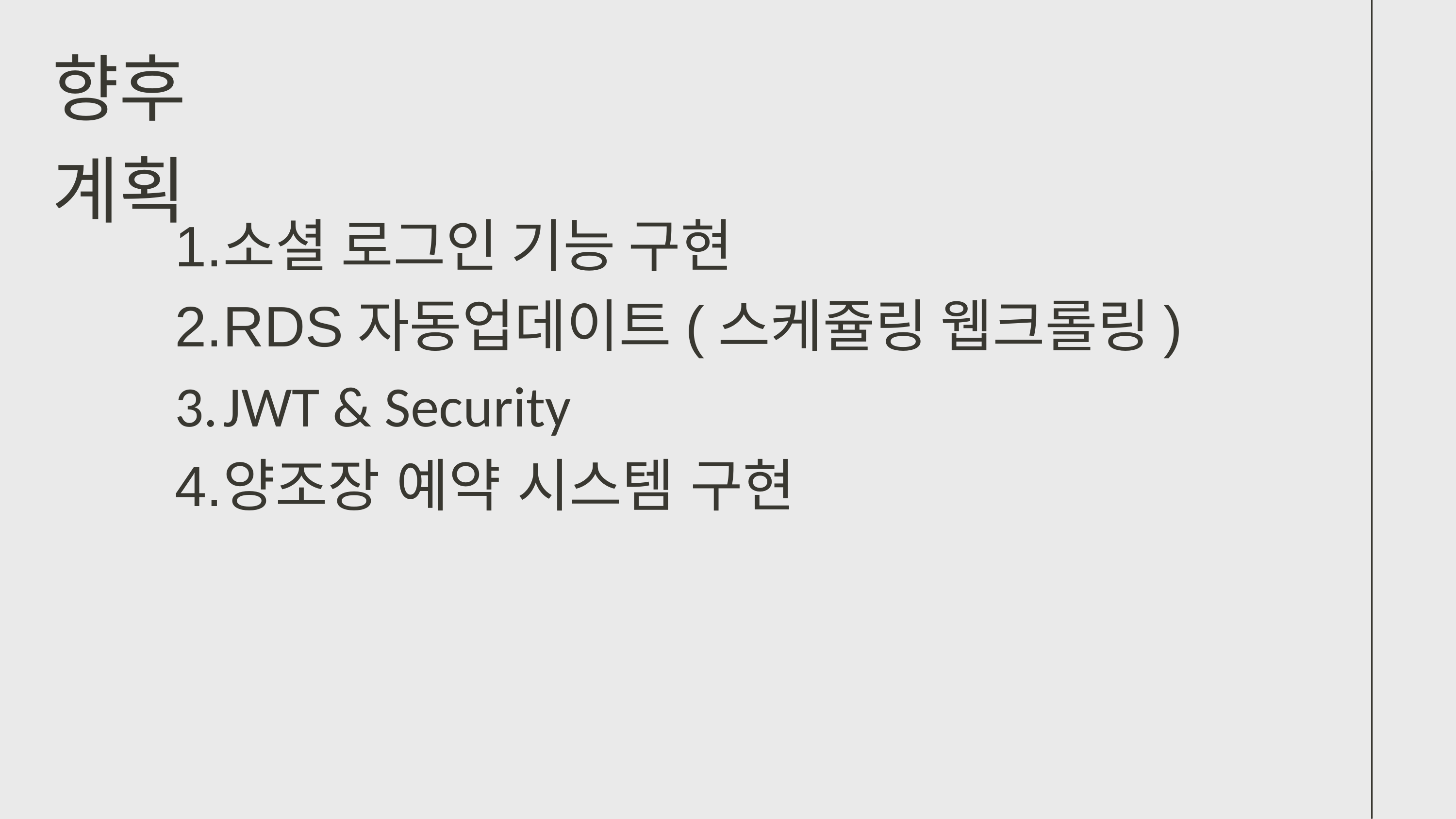

향후 계획
소셜 로그인 기능 구현
RDS자동업데이트(스케쥴링 웹크롤링)
JWT & Security
양조장 예약 시스템 구현